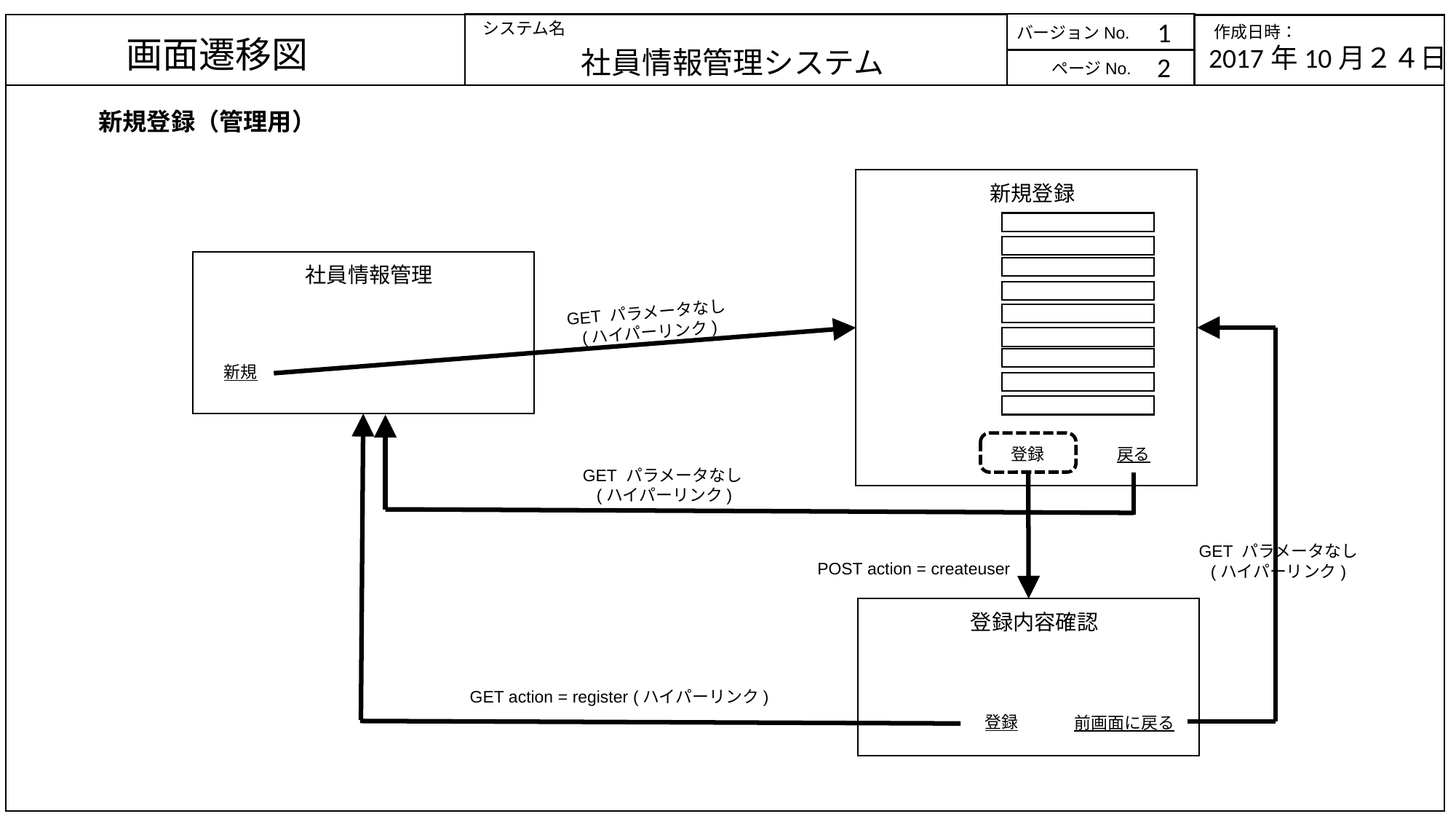

1
システム名

作成日時：
バージョンNo.
画面遷移図
2017年10月２４日
社員情報管理システム
2
ページNo.
新規登録（管理用）

新規登録

社員情報管理

GET パラメータなし
(ハイパーリンク)

新規

登録
戻る
GET パラメータなし
(ハイパーリンク)
GET パラメータなし
(ハイパーリンク)
POST action = createuser

登録内容確認
GET action = register (ハイパーリンク)
登録
前画面に戻る